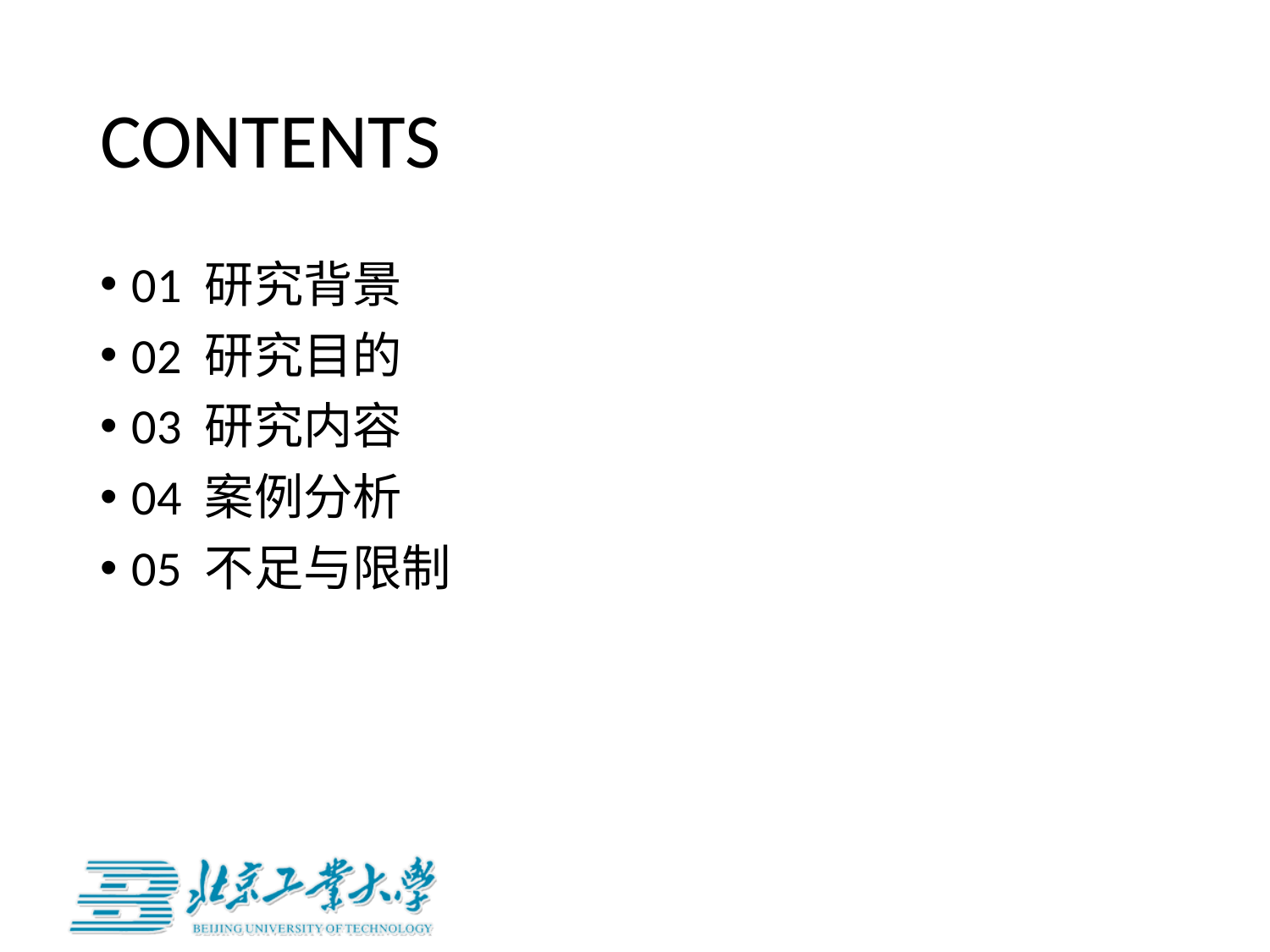

# CONTENTS
01 研究背景
02 研究目的
03 研究内容
04 案例分析
05 不足与限制